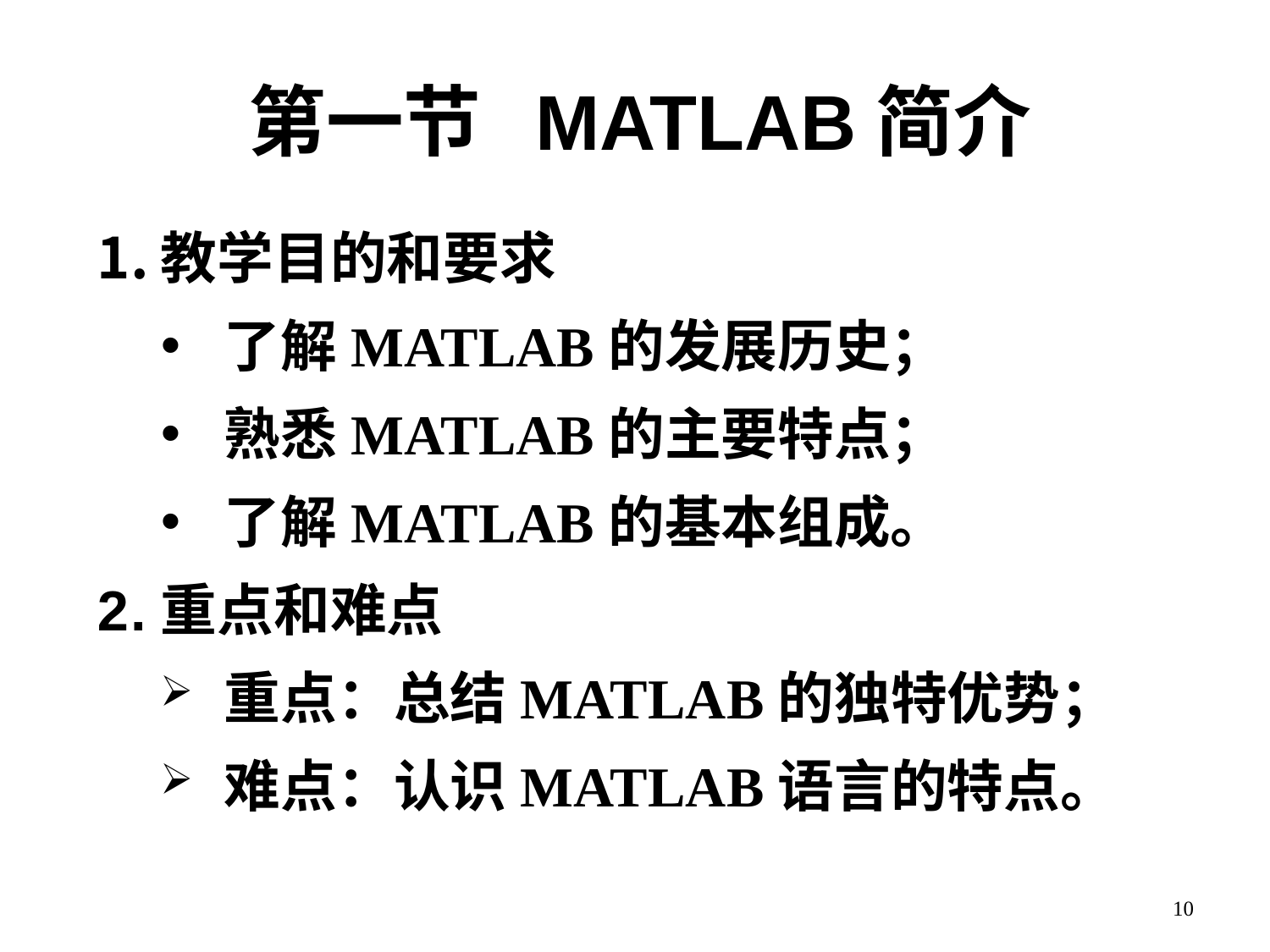

第一节  MATLAB简介
教学目的和要求
了解MATLAB的发展历史；
熟悉MATLAB的主要特点；
了解MATLAB的基本组成。
重点和难点
重点：总结MATLAB的独特优势；
难点：认识MATLAB语言的特点。
10